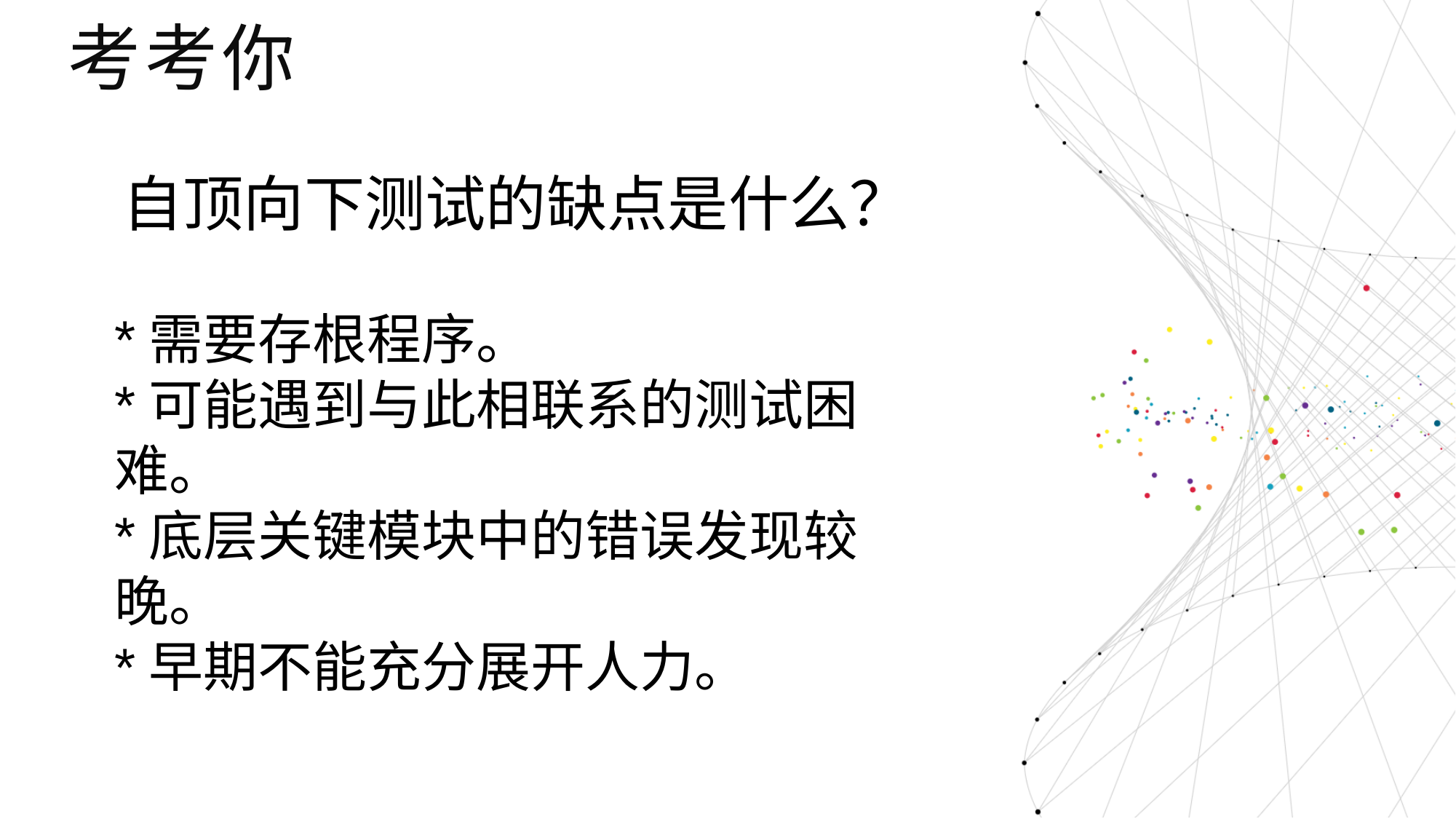

考考你
自顶向下测试的缺点是什么？
*需要存根程序。
*可能遇到与此相联系的测试困难。
*底层关键模块中的错误发现较晚。
*早期不能充分展开人力。